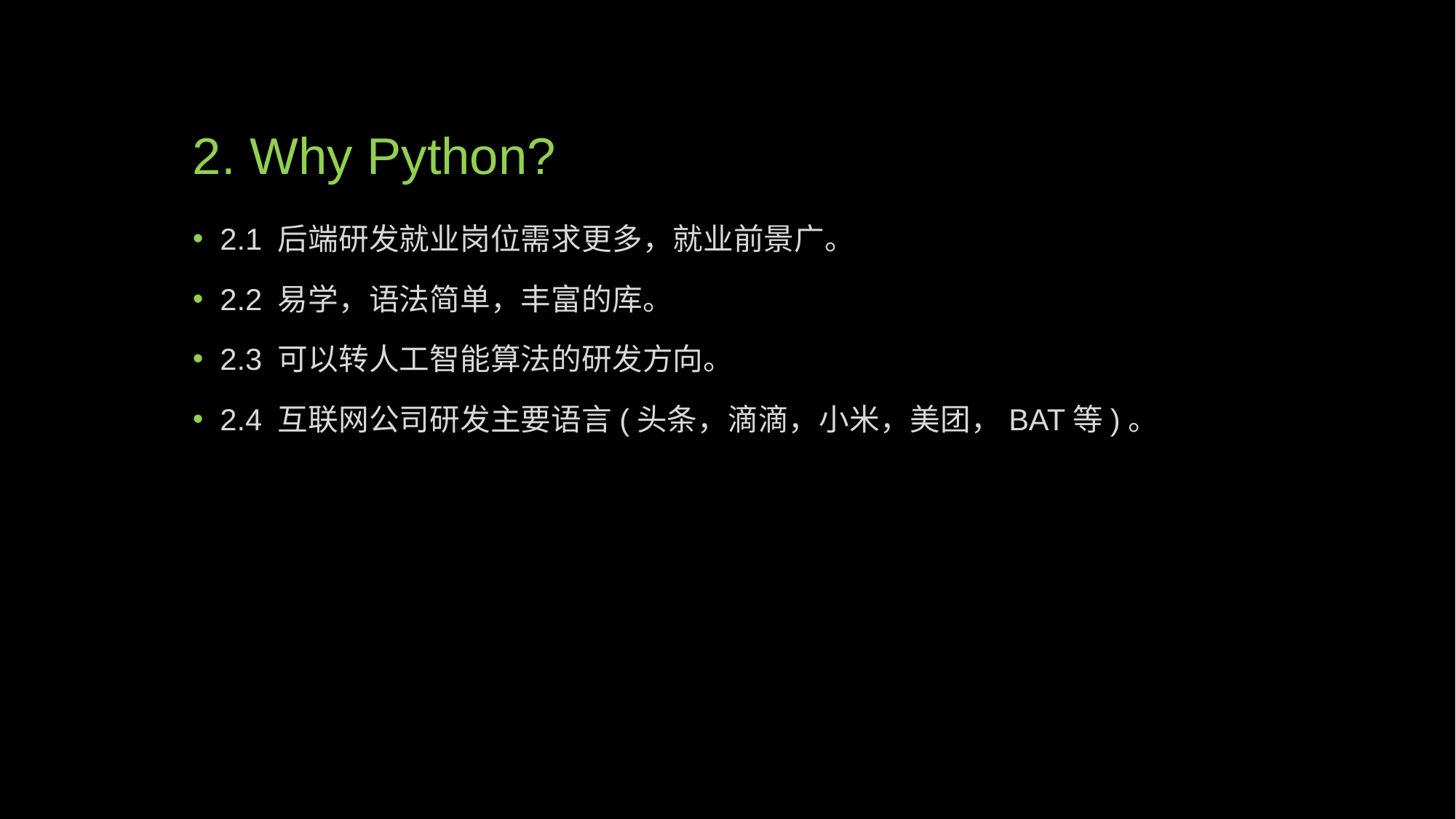

# 2. Why Python?
2.1 后端研发就业岗位需求更多，就业前景广。
2.2 易学，语法简单，丰富的库。
2.3 可以转人工智能算法的研发方向。
2.4 互联网公司研发主要语言(头条，滴滴，小米，美团，BAT等)。